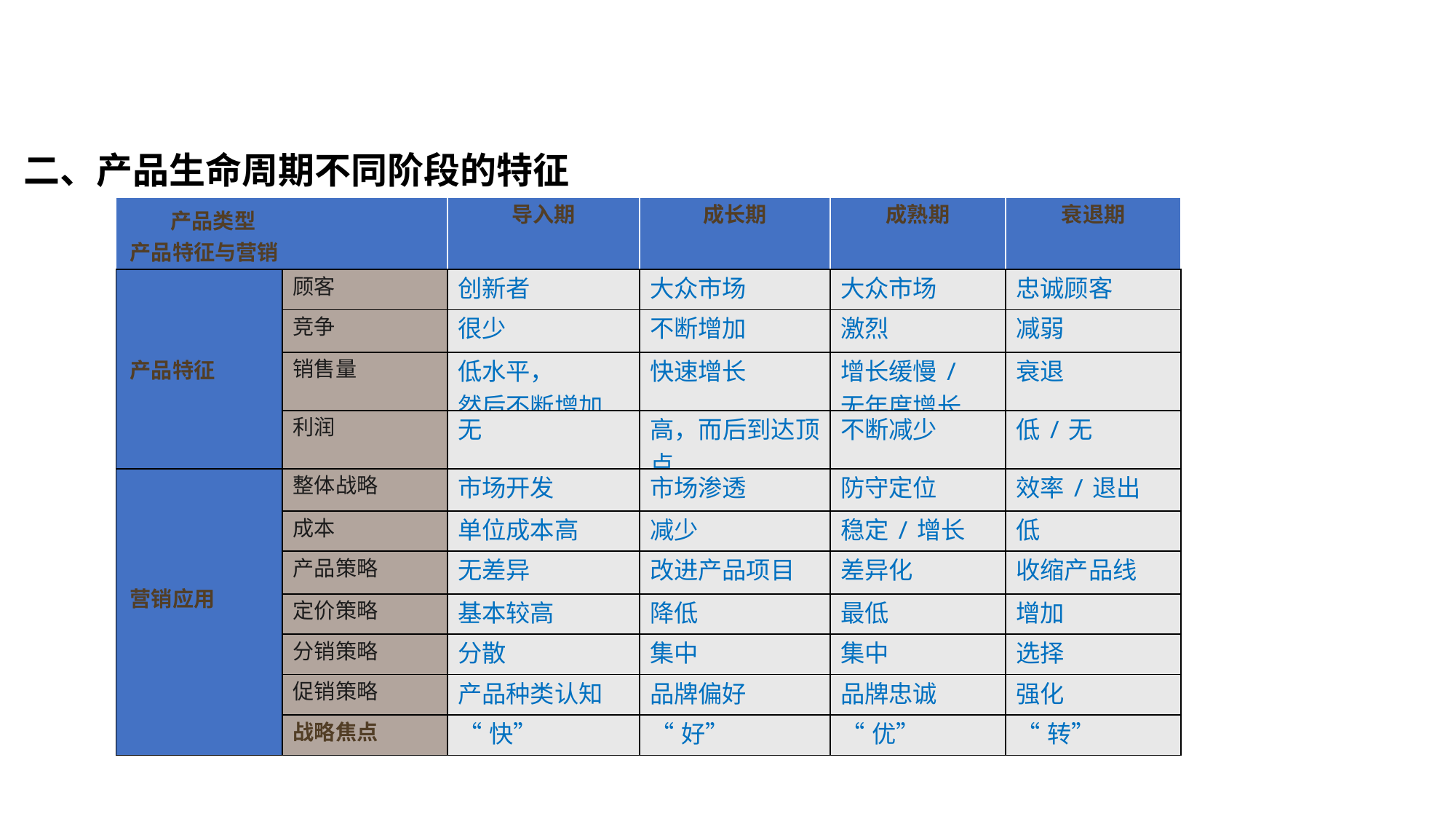

二、产品生命周期不同阶段的特征
| 产品类型 产品特征与营销 |  | 导入期 | 成长期 | 成熟期 | 衰退期 |
| --- | --- | --- | --- | --- | --- |
| 产品特征 | 顾客 | 创新者 | 大众市场 | 大众市场 | 忠诚顾客 |
|  | 竞争 | 很少 | 不断增加 | 激烈 | 减弱 |
|  | 销售量 | 低水平， 然后不断增加 | 快速增长 | 增长缓慢/ 无年度增长 | 衰退 |
|  | 利润 | 无 | 高，而后到达顶点 | 不断减少 | 低/无 |
| 营销应用 | 整体战略 | 市场开发 | 市场渗透 | 防守定位 | 效率/退出 |
|  | 成本 | 单位成本高 | 减少 | 稳定/增长 | 低 |
|  | 产品策略 | 无差异 | 改进产品项目 | 差异化 | 收缩产品线 |
|  | 定价策略 | 基本较高 | 降低 | 最低 | 增加 |
|  | 分销策略 | 分散 | 集中 | 集中 | 选择 |
|  | 促销策略 | 产品种类认知 | 品牌偏好 | 品牌忠诚 | 强化 |
|  | 战略焦点 | “快” | “好” | “优” | “转” |